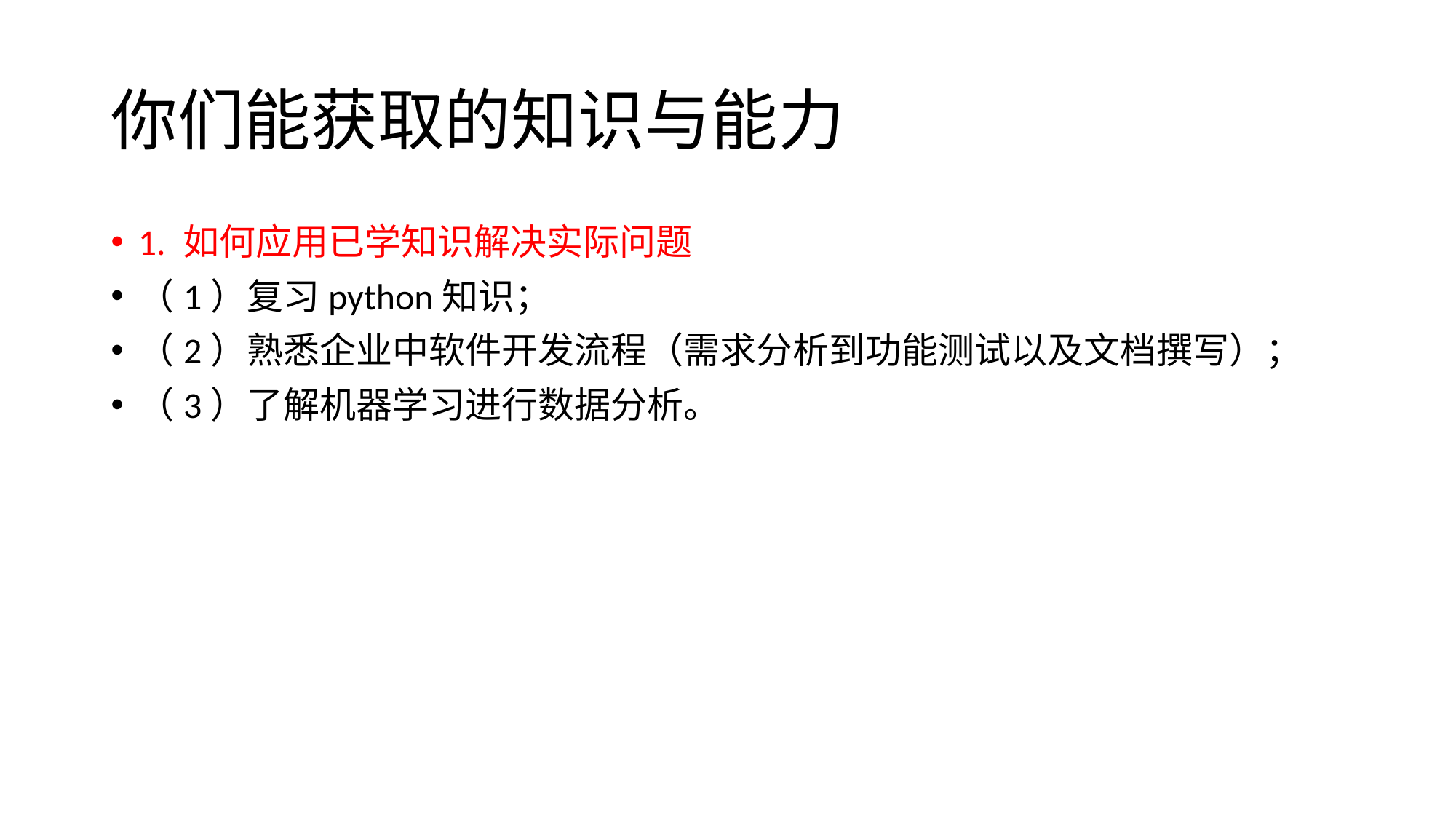

# 你们能获取的知识与能力
1. 如何应用已学知识解决实际问题
（1）复习python知识；
（2）熟悉企业中软件开发流程（需求分析到功能测试以及文档撰写）；
（3）了解机器学习进行数据分析。